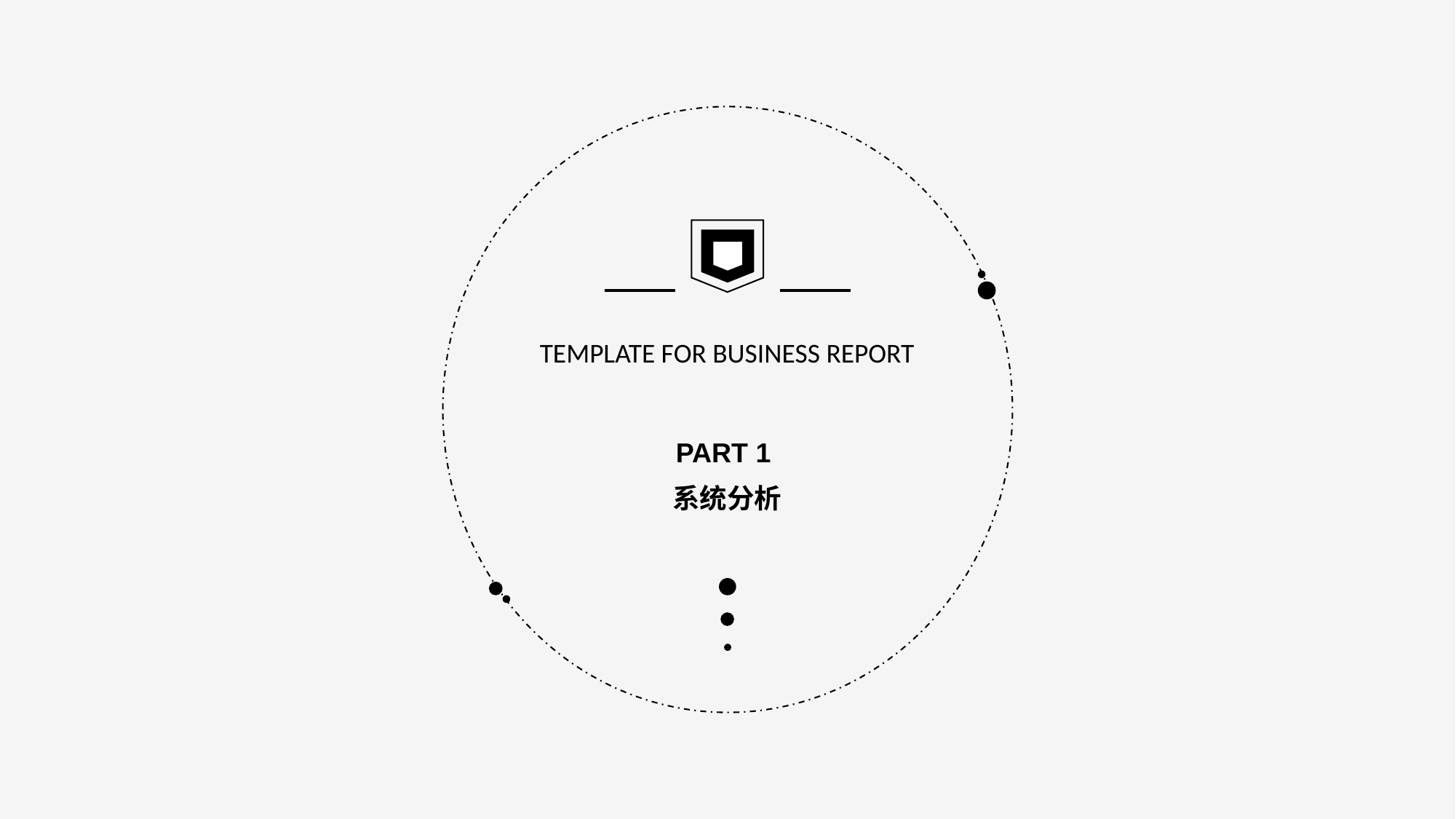

TEMPLATE FOR BUSINESS REPORT

PART 1
系统分析